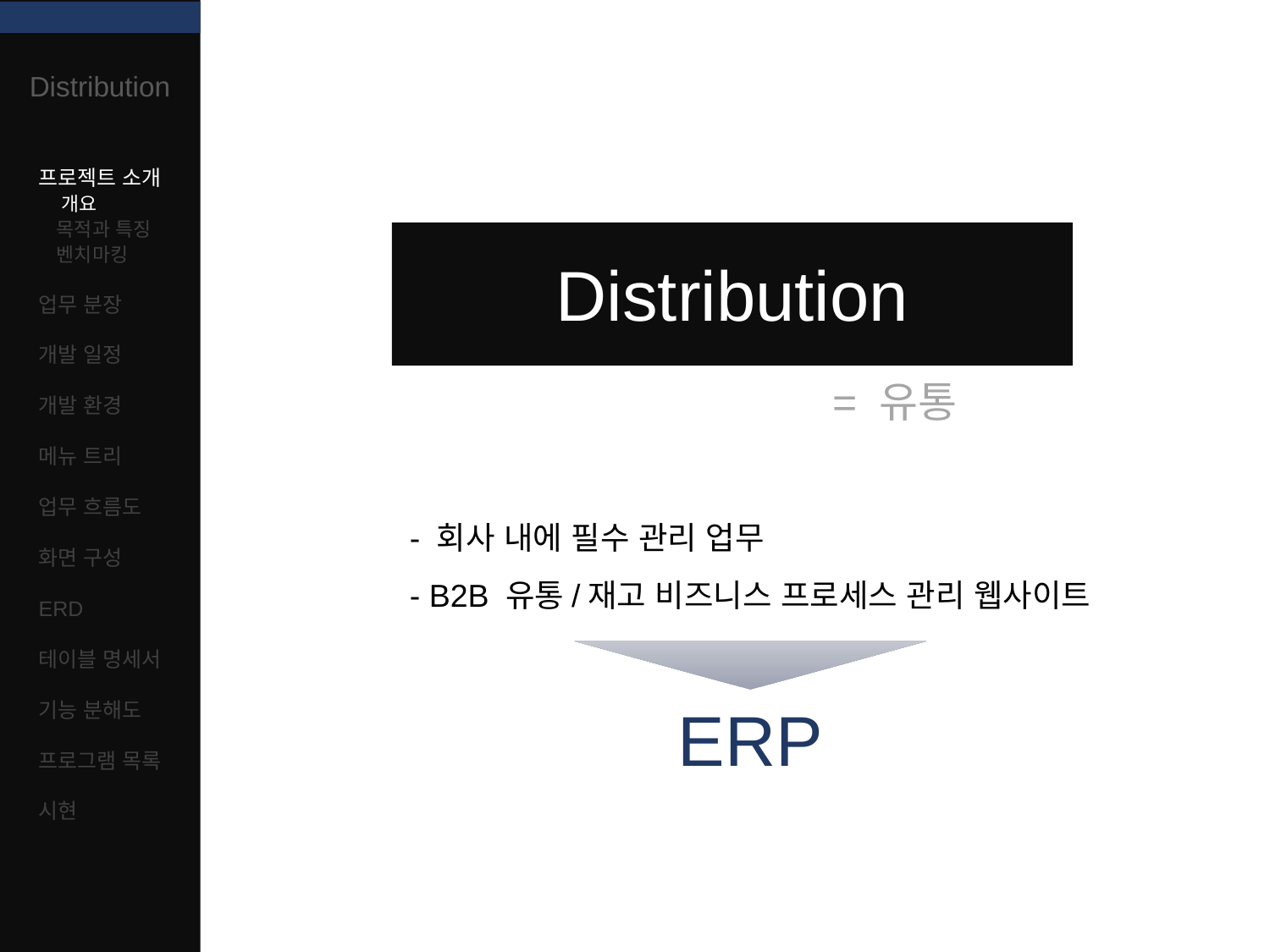

Distribution
프로젝트 소개
   개요
   목적과 특징
   벤치마킹
업무 분장
개발 일정
개발 환경
메뉴 트리
업무 흐름도
화면 구성
ERD
테이블 명세서
기능 분해도
프로그램 목록
시현

Distribution
= 유통
- 회사 내에 필수 관리 업무
- B2B 유통/재고 비즈니스 프로세스 관리 웹사이트

ERP